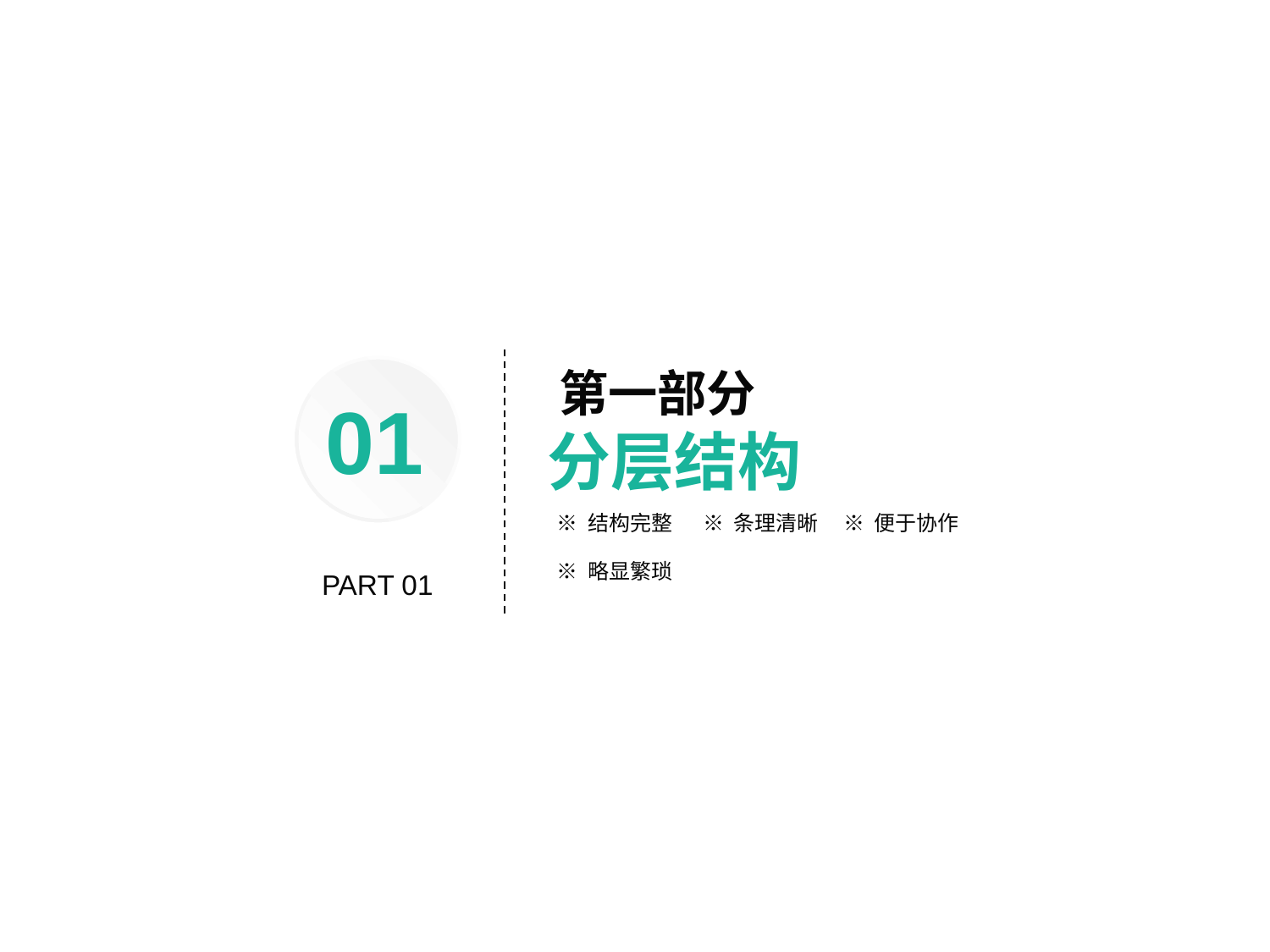

第一部分
分层结构

01
※ 结构完整
※ 条理清晰
※ 便于协作
※ 略显繁琐
PART 01